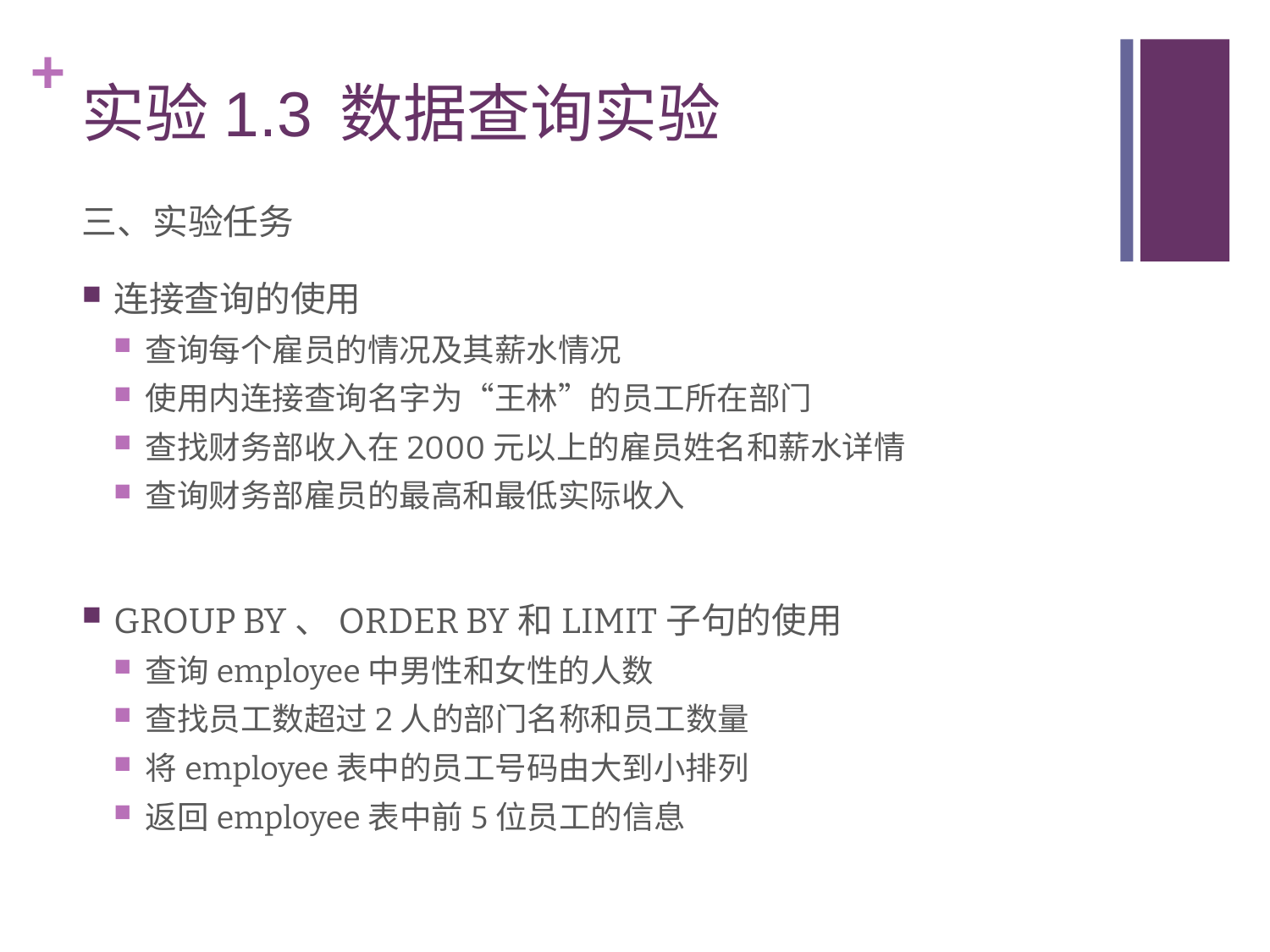

# 实验1.3 数据查询实验
三、实验任务
连接查询的使用
查询每个雇员的情况及其薪水情况
使用内连接查询名字为“王林”的员工所在部门
查找财务部收入在2000元以上的雇员姓名和薪水详情
查询财务部雇员的最高和最低实际收入

GROUP BY、ORDER BY和LIMIT子句的使用
查询employee中男性和女性的人数
查找员工数超过2人的部门名称和员工数量
将employee表中的员工号码由大到小排列
返回employee表中前5位员工的信息